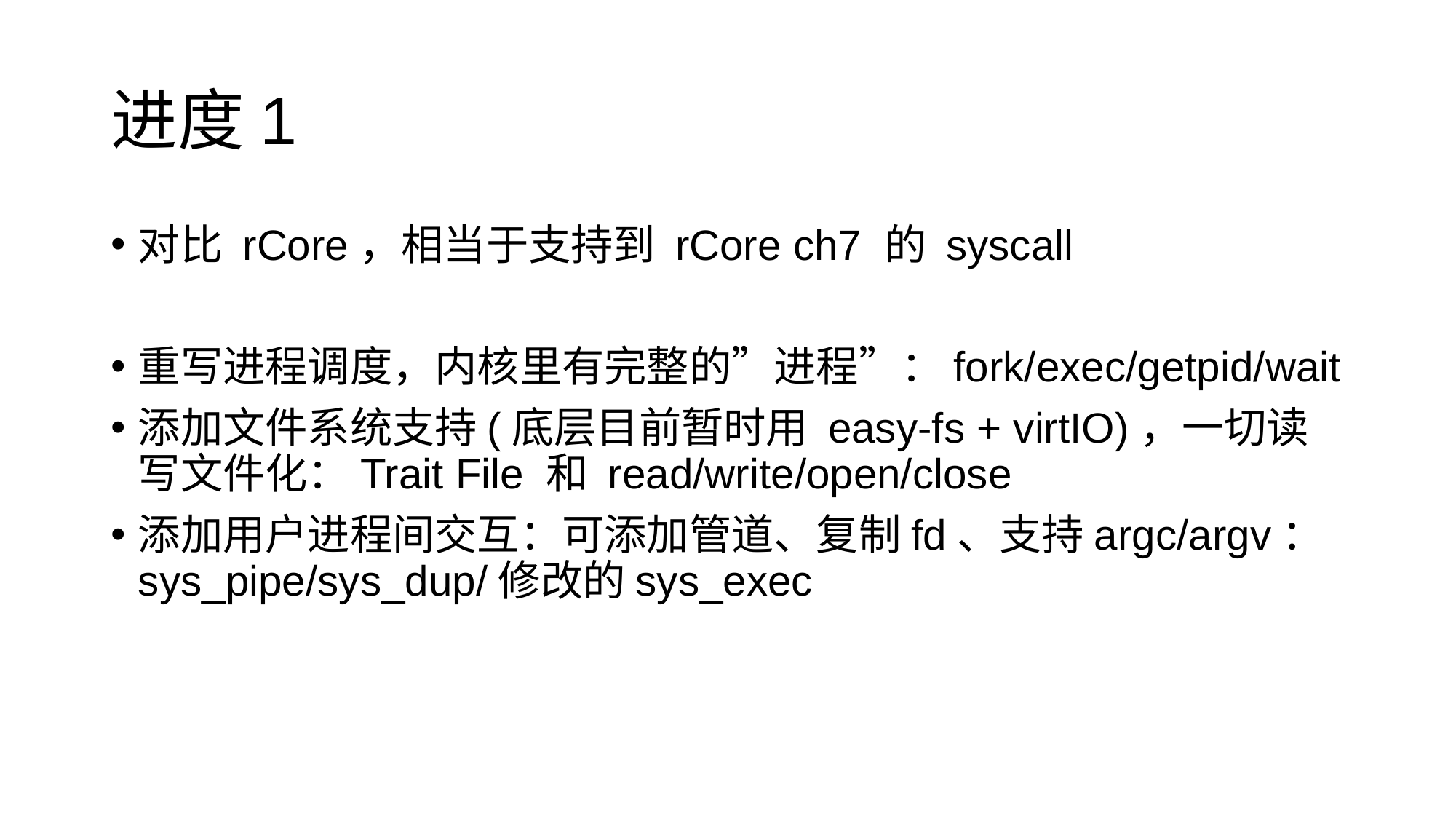

# 进度1
对比 rCore，相当于支持到 rCore ch7 的 syscall

重写进程调度，内核里有完整的”进程”：fork/exec/getpid/wait
添加文件系统支持(底层目前暂时用 easy-fs + virtIO)，一切读写文件化：Trait File 和 read/write/open/close
添加用户进程间交互：可添加管道、复制fd、支持argc/argv：sys_pipe/sys_dup/修改的sys_exec